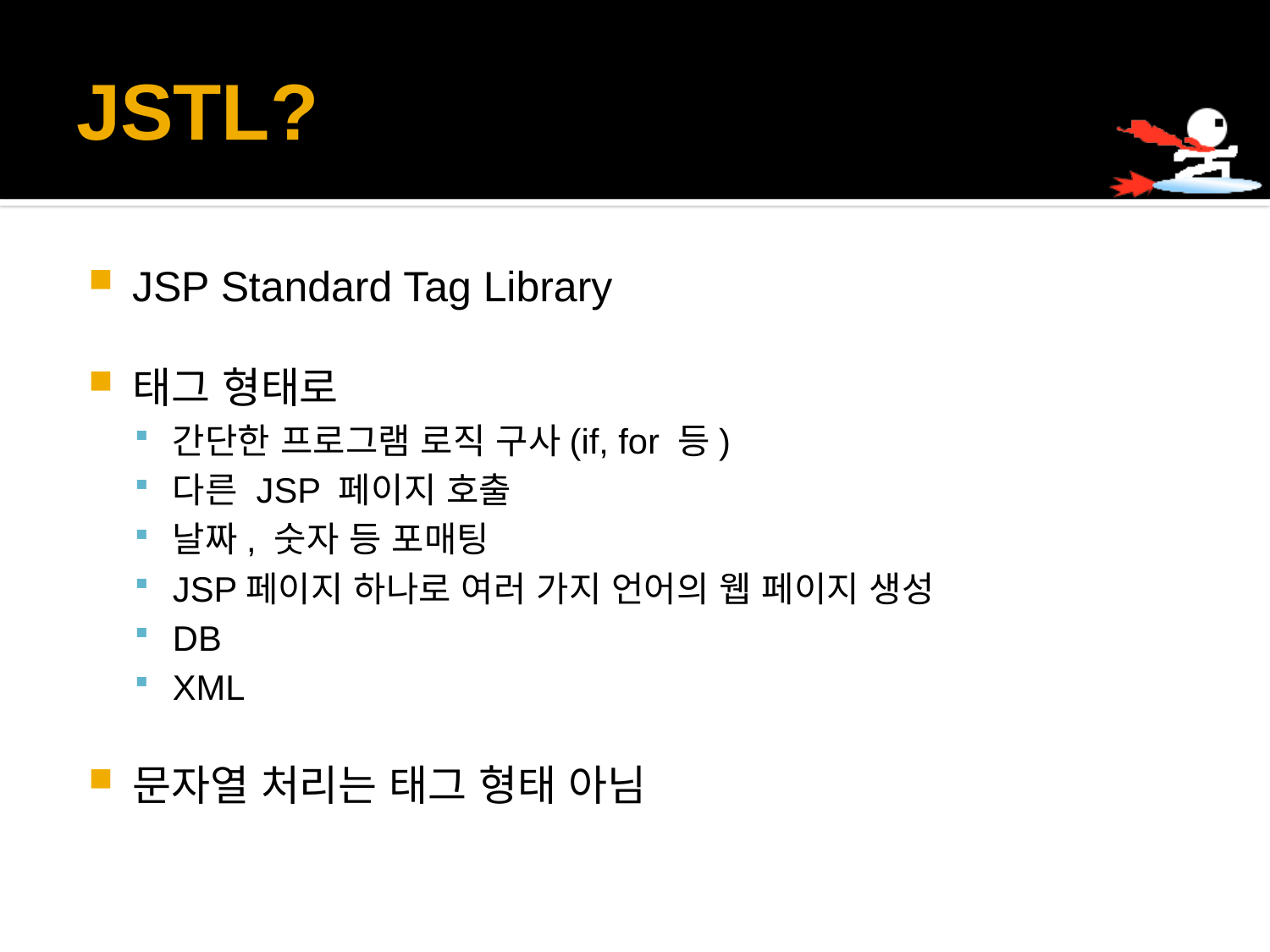

# JSTL?
JSP Standard Tag Library

태그 형태로
간단한 프로그램 로직 구사(if, for 등)
다른 JSP 페이지 호출
날짜, 숫자 등 포매팅
JSP페이지 하나로 여러 가지 언어의 웹 페이지 생성
DB
XML

문자열 처리는 태그 형태 아님